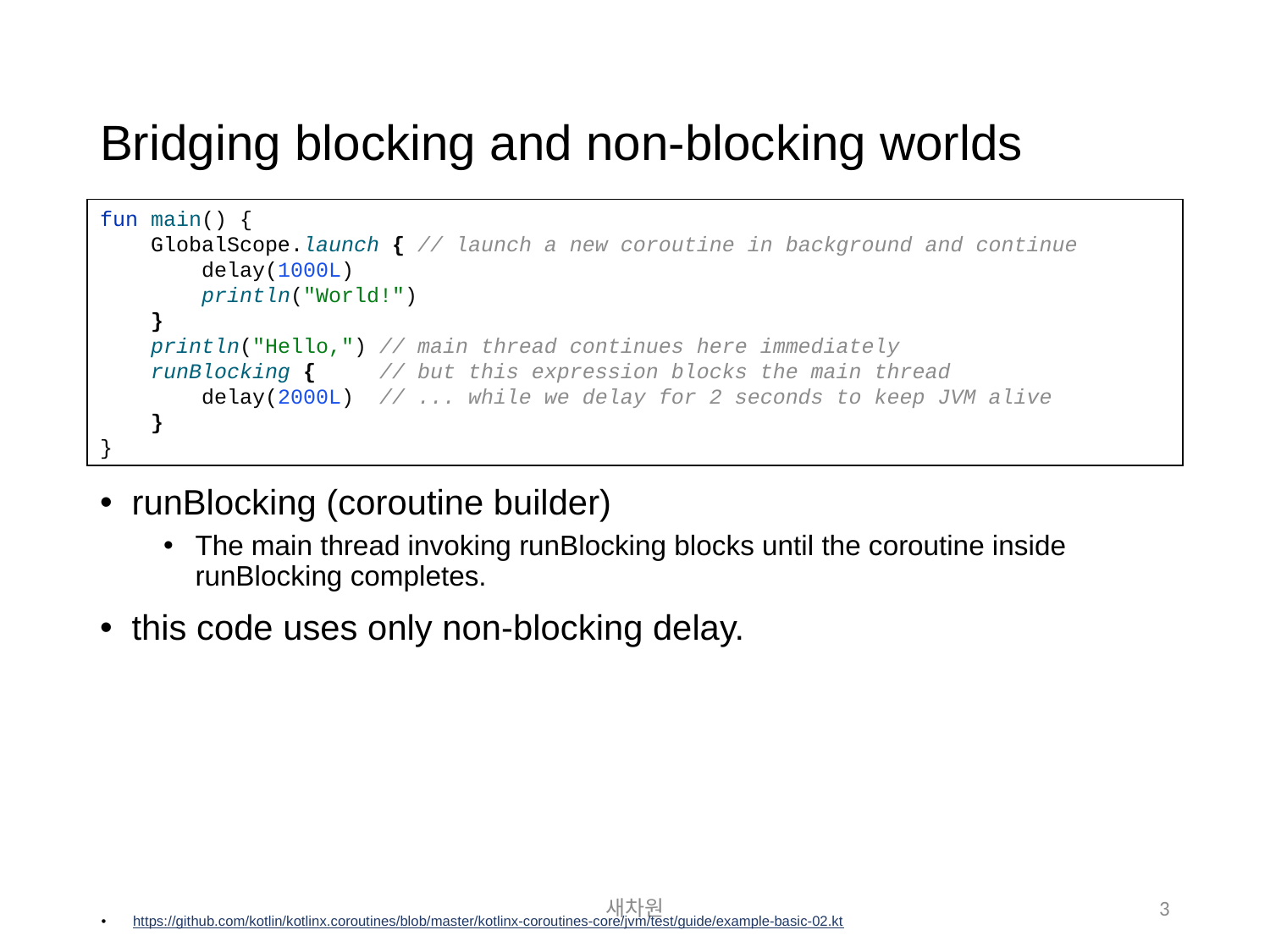

Bridging blocking and non-blocking worlds
fun main() {
    GlobalScope.launch { // launch a new coroutine in background and continue
        delay(1000L)
        println("World!")
    }
    println("Hello,") // main thread continues here immediately
    runBlocking {     // but this expression blocks the main thread
        delay(2000L)  // ... while we delay for 2 seconds to keep JVM alive
    }
}
runBlocking (coroutine builder)
The main thread invoking runBlocking blocks until the coroutine inside runBlocking completes.
this code uses only non-blocking delay.
새차원
3
https://github.com/kotlin/kotlinx.coroutines/blob/master/kotlinx-coroutines-core/jvm/test/guide/example-basic-02.kt